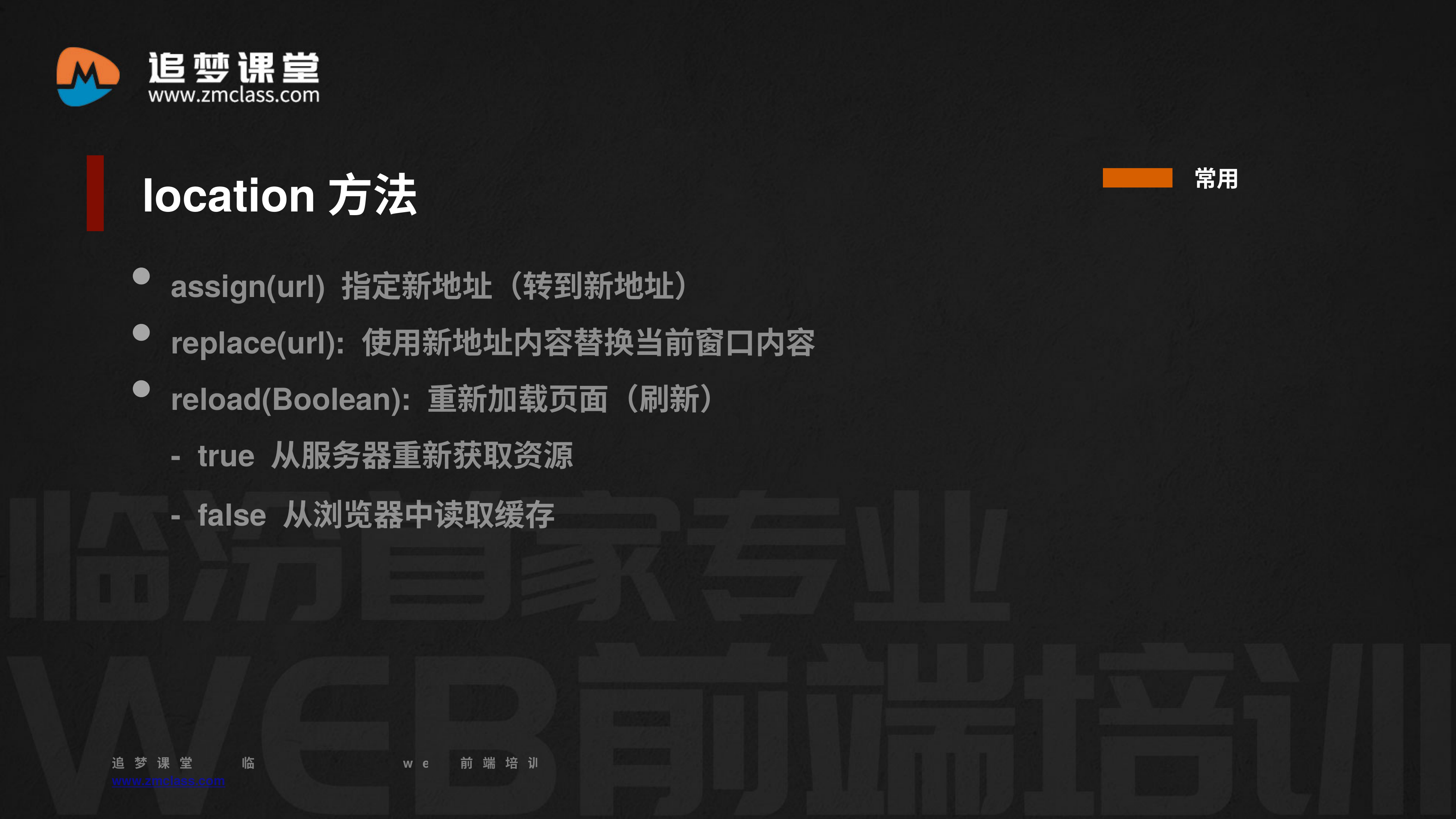

location方法
常用

assign(url) 指定新地址（转到新地址）

replace(url): 使用新地址内容替换当前窗口内容

reload(Boolean): 重新加载页面（刷新）

-  true 从服务器重新获取资源
-  false 从浏览器中读取缓存
追梦课堂   临汾首家专业的web前端培训机构                                                          www.zmclass.com
6